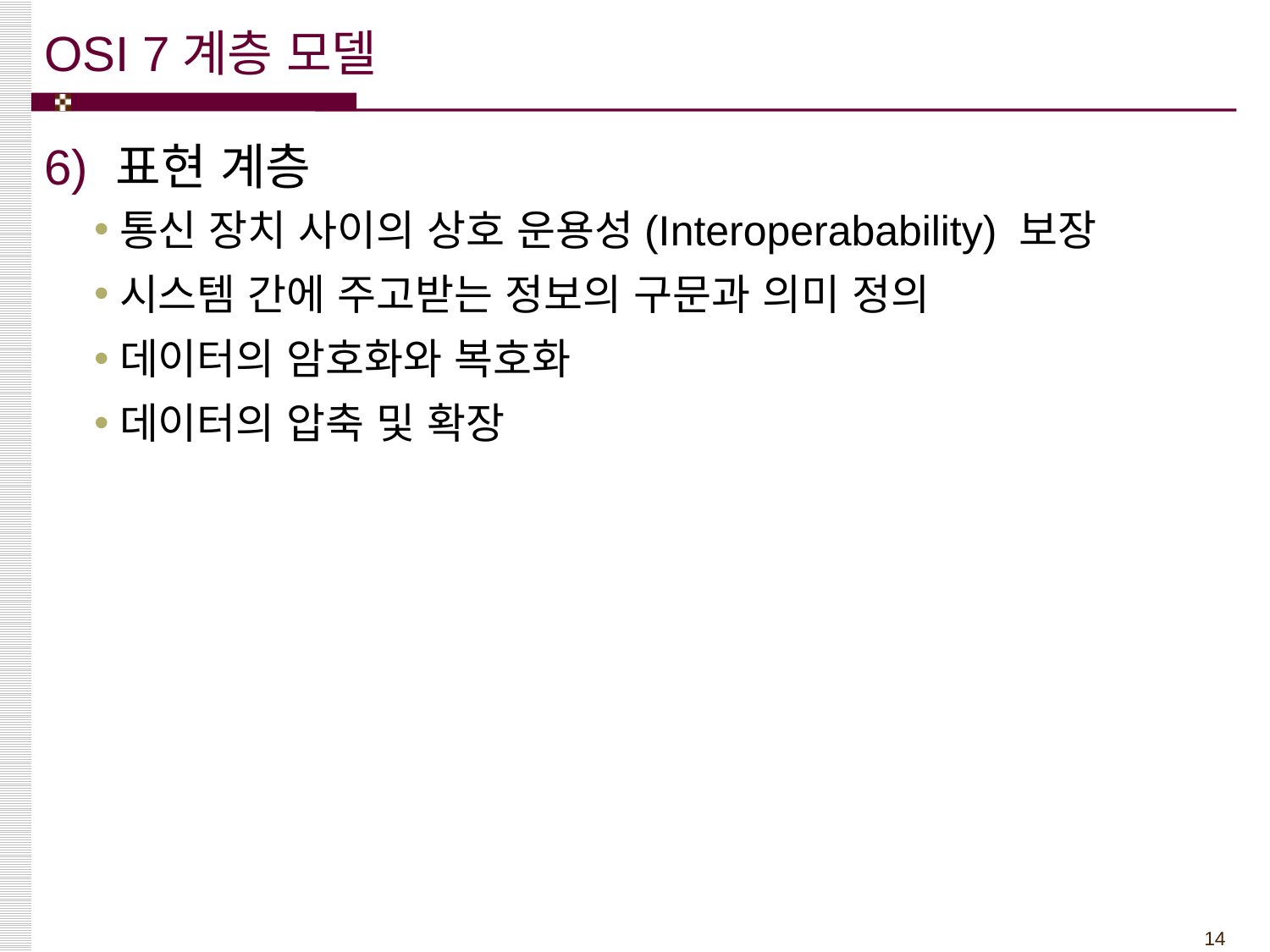

# OSI 7계층 모델
표현 계층
통신 장치 사이의 상호 운용성(Interoperabability) 보장
시스템 간에 주고받는 정보의 구문과 의미 정의
데이터의 암호화와 복호화
데이터의 압축 및 확장